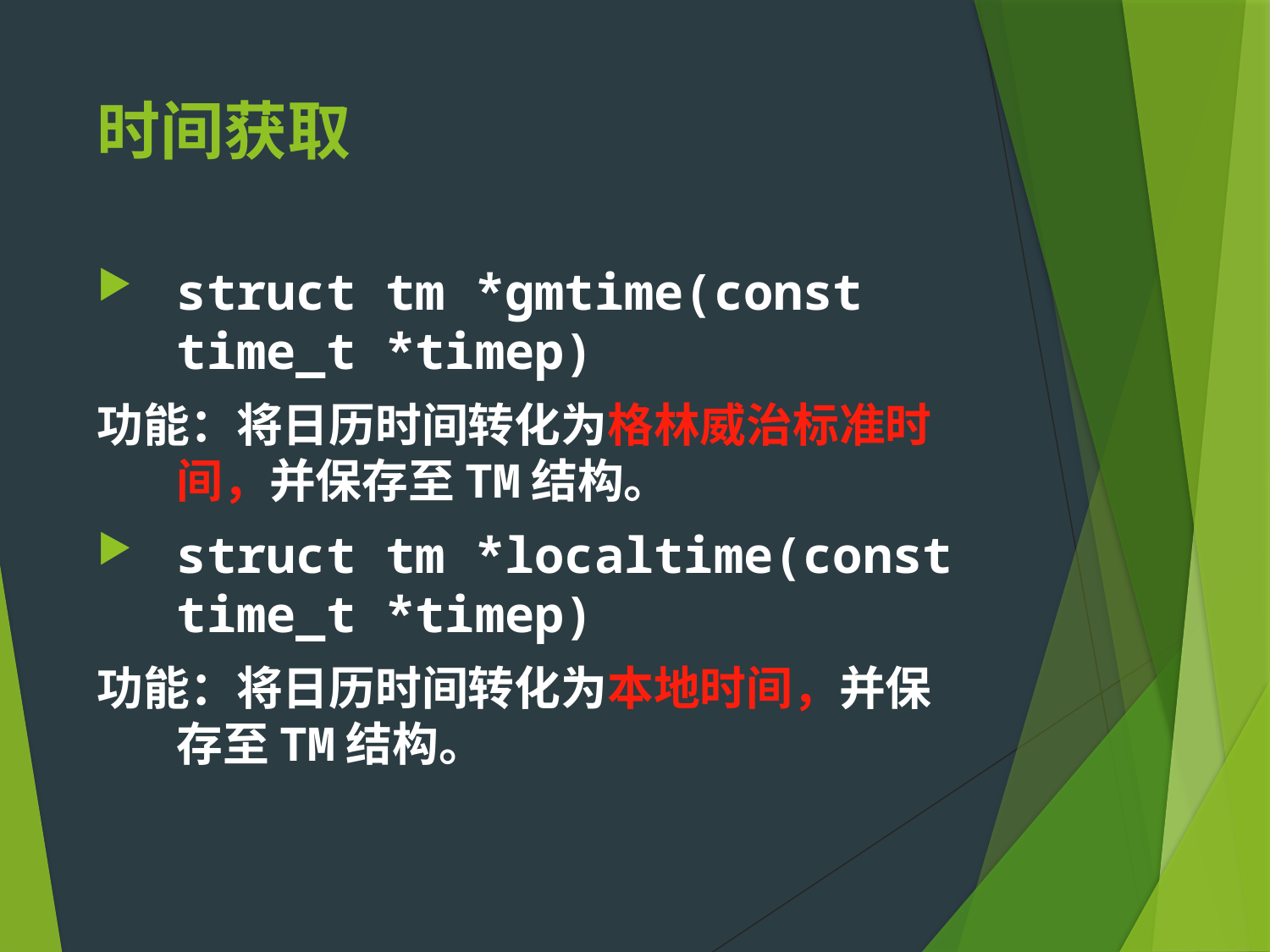

# 时间获取
struct tm *gmtime(const time_t *timep)
功能：将日历时间转化为格林威治标准时间，并保存至TM结构。
struct tm *localtime(const time_t *timep)
功能：将日历时间转化为本地时间，并保存至TM结构。